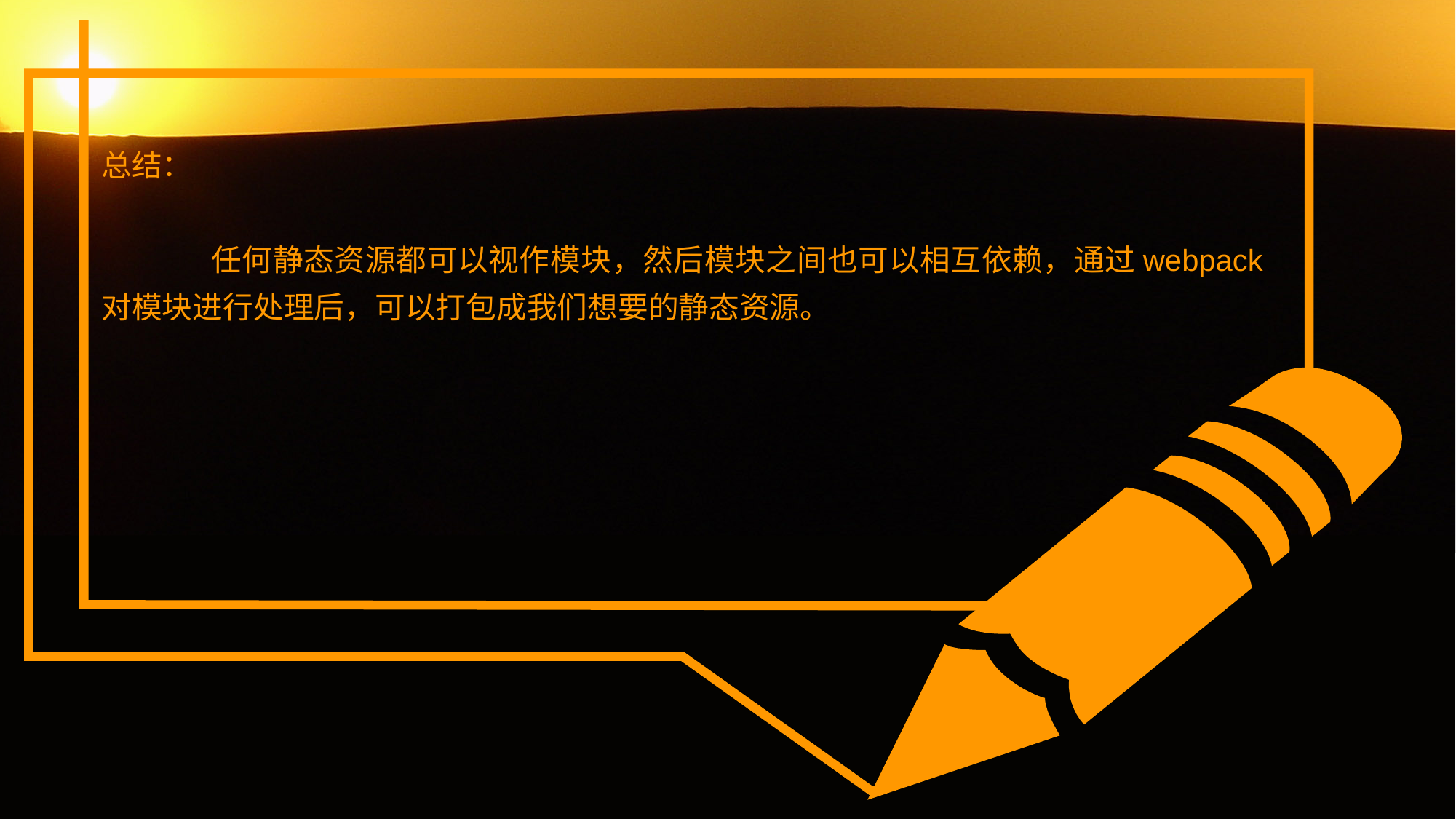

总结：

	任何静态资源都可以视作模块，然后模块之间也可以相互依赖，通过webpack对模块进行处理后，可以打包成我们想要的静态资源。